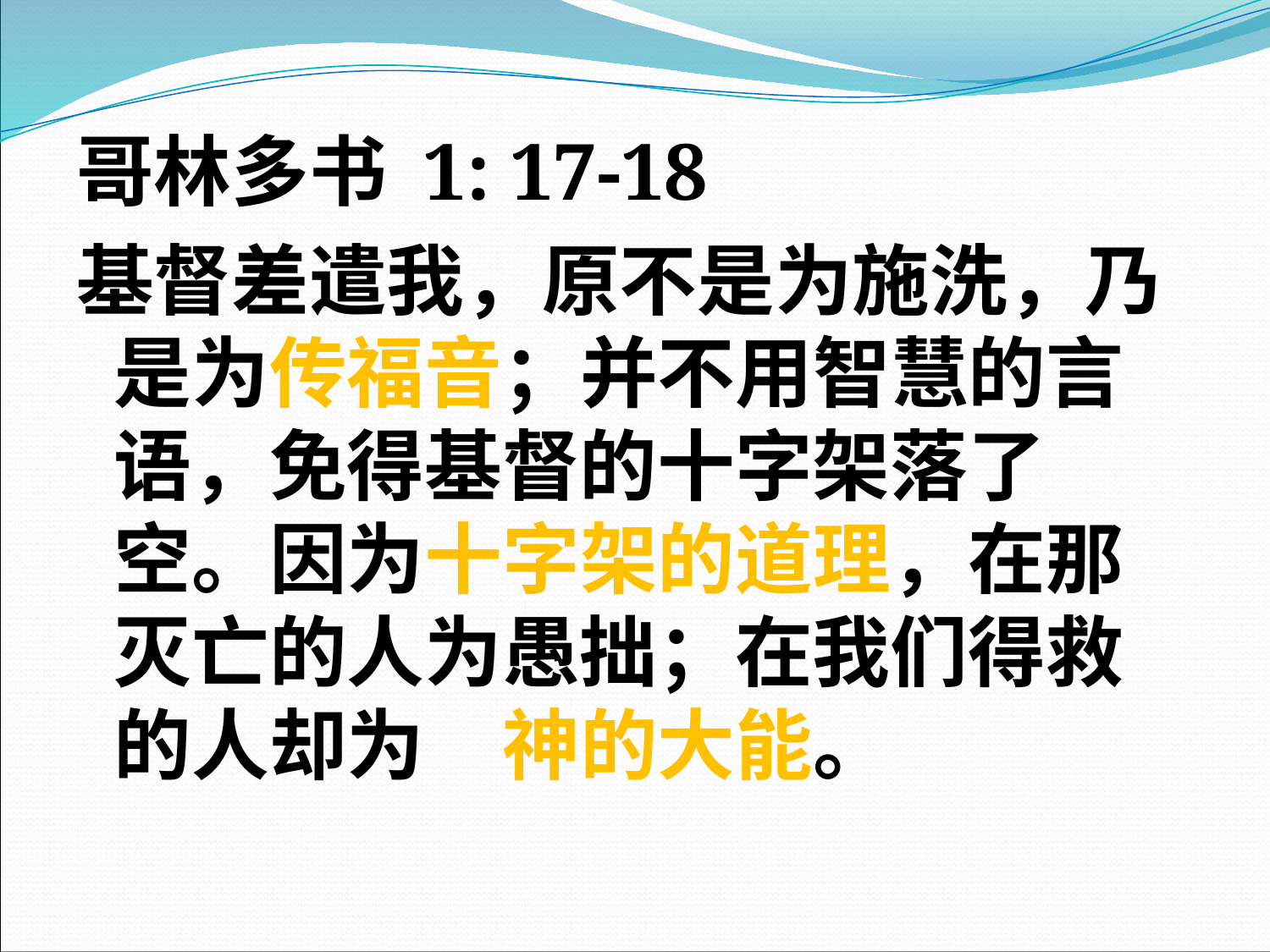

#
哥林多书 1: 17-18
基督差遣我，原不是为施洗，乃是为传福音；并不用智慧的言语，免得基督的十字架落了空。因为十字架的道理，在那灭亡的人为愚拙；在我们得救的人却为　神的大能。